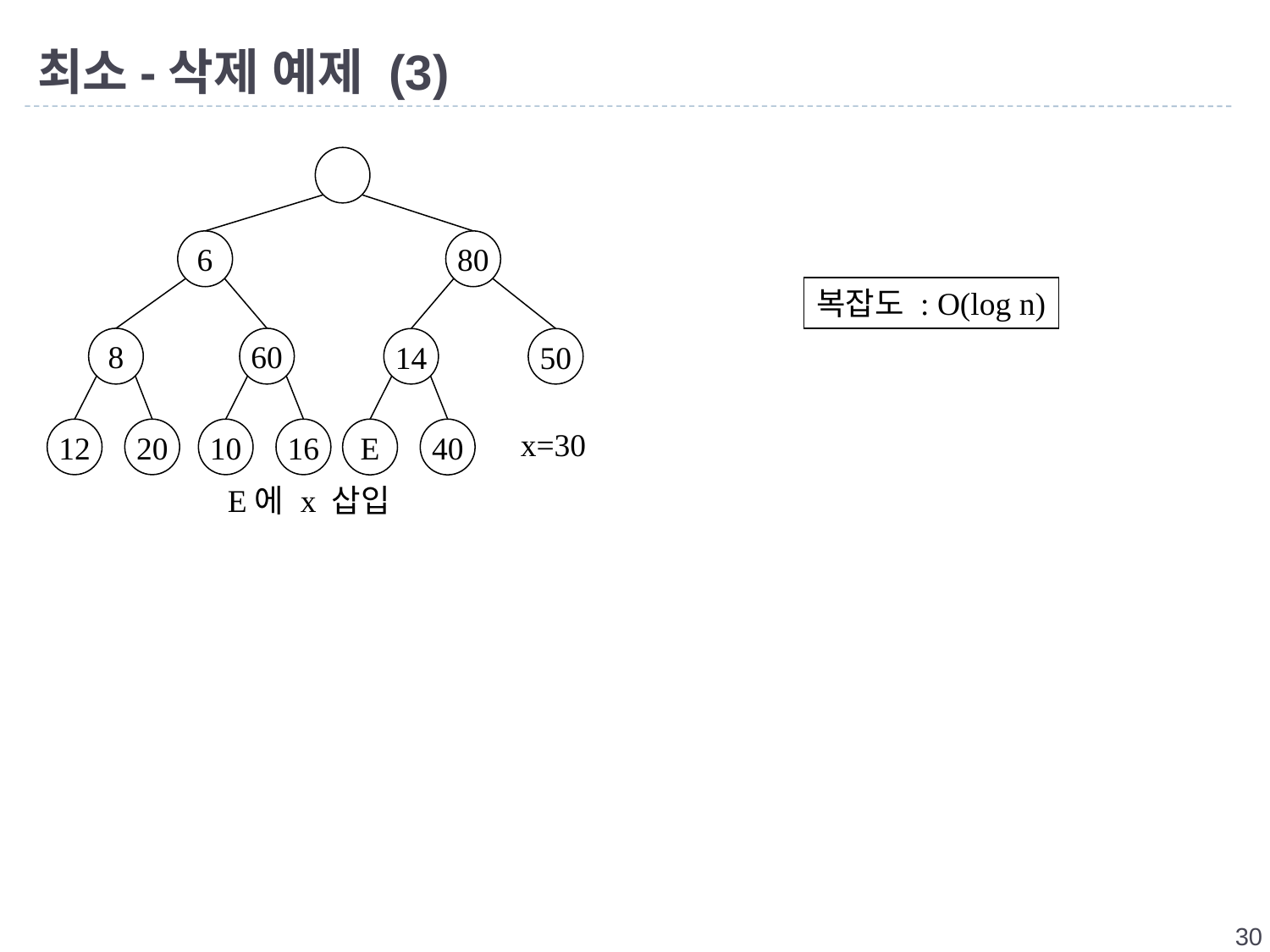

# 최소-삭제 예제 (3)

6
80
8
60
14
50
x=30
12
20
10
16
E
40
E에 x 삽입
복잡도 : O(log n)
30